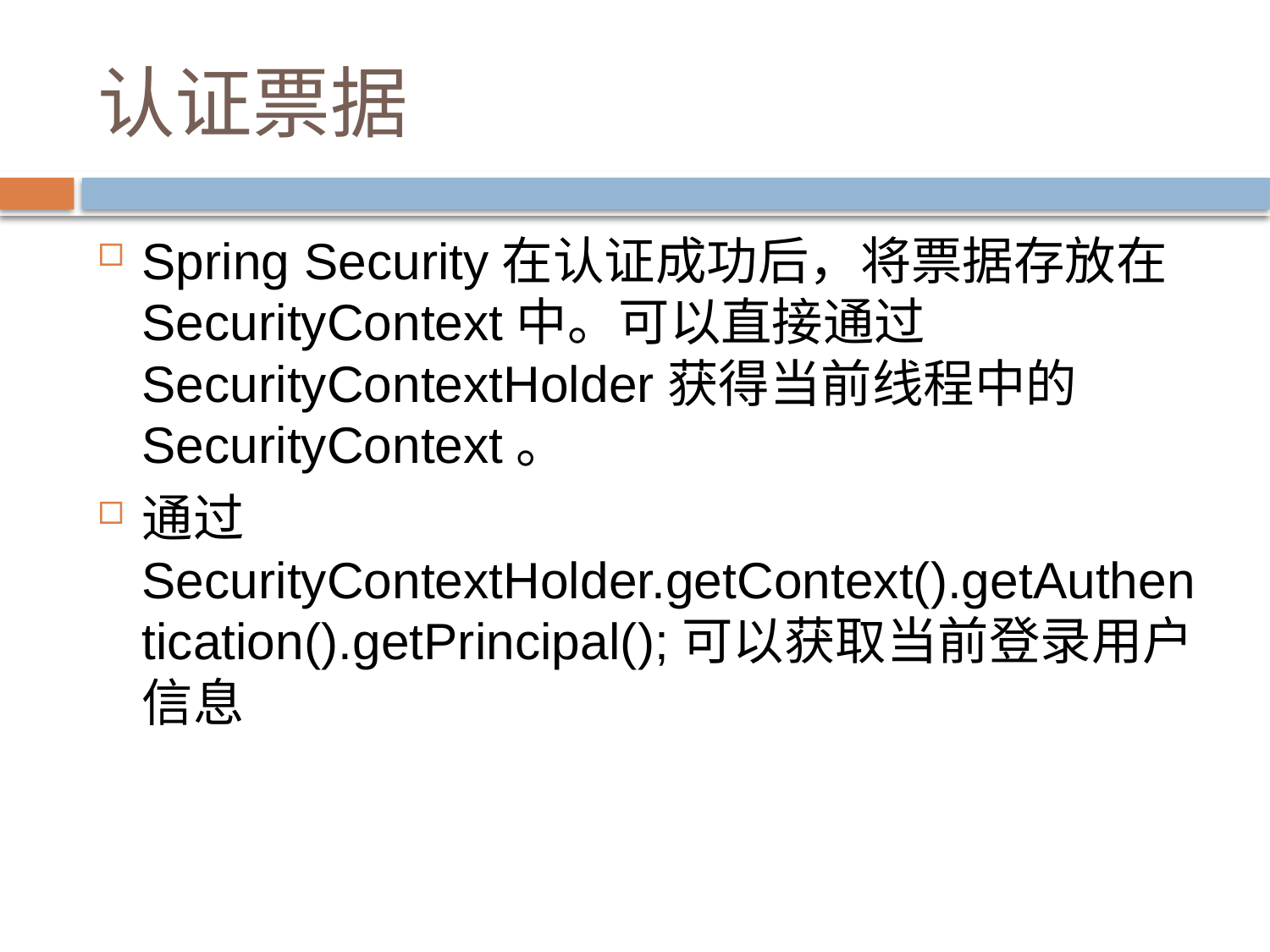

# 认证票据
Spring Security在认证成功后，将票据存放在SecurityContext中。可以直接通过SecurityContextHolder获得当前线程中的SecurityContext。
通过SecurityContextHolder.getContext().getAuthentication().getPrincipal();可以获取当前登录用户信息